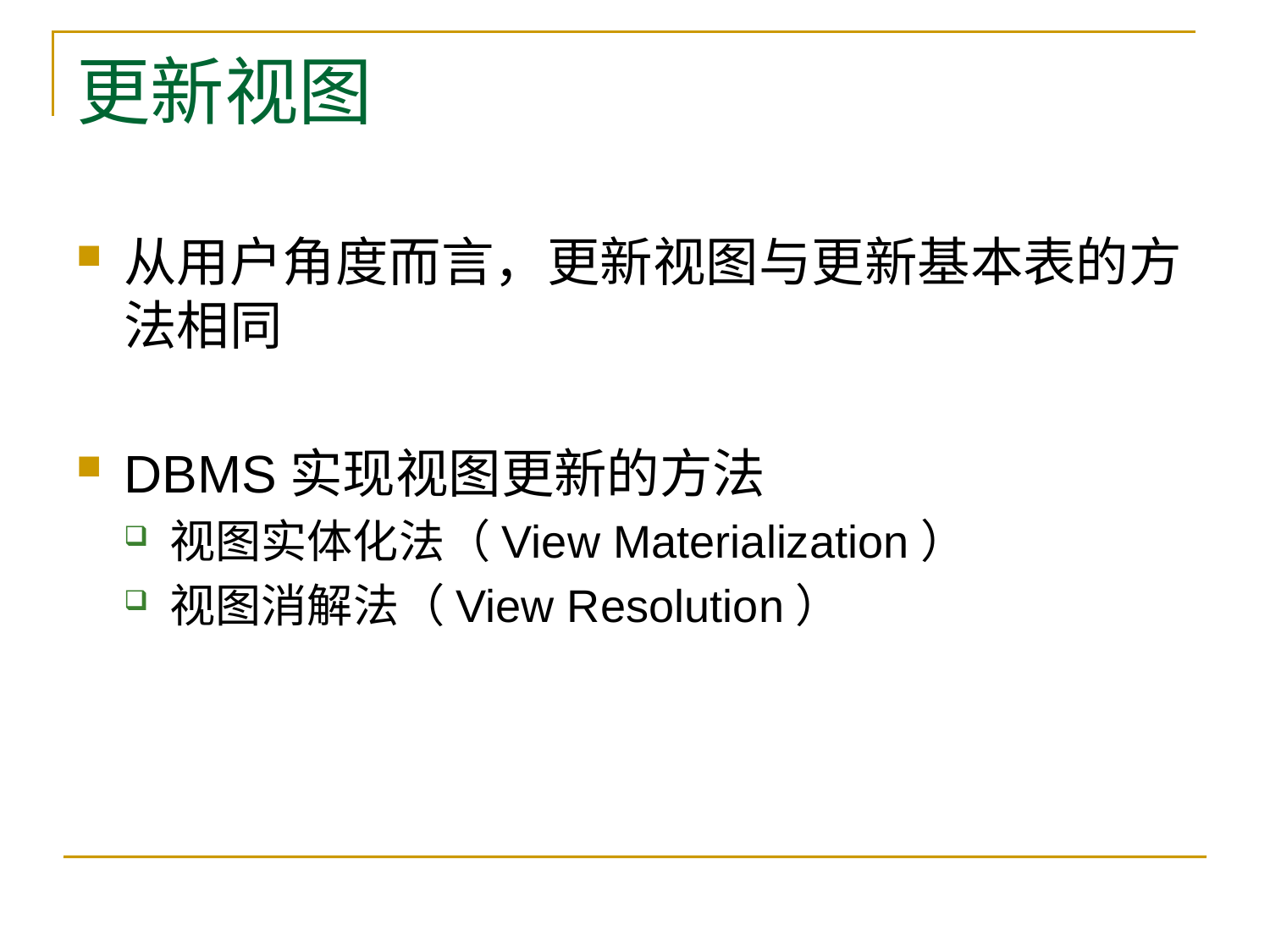

# 更新视图
从用户角度而言，更新视图与更新基本表的方法相同

DBMS实现视图更新的方法
视图实体化法（View Materialization）
视图消解法（View Resolution）